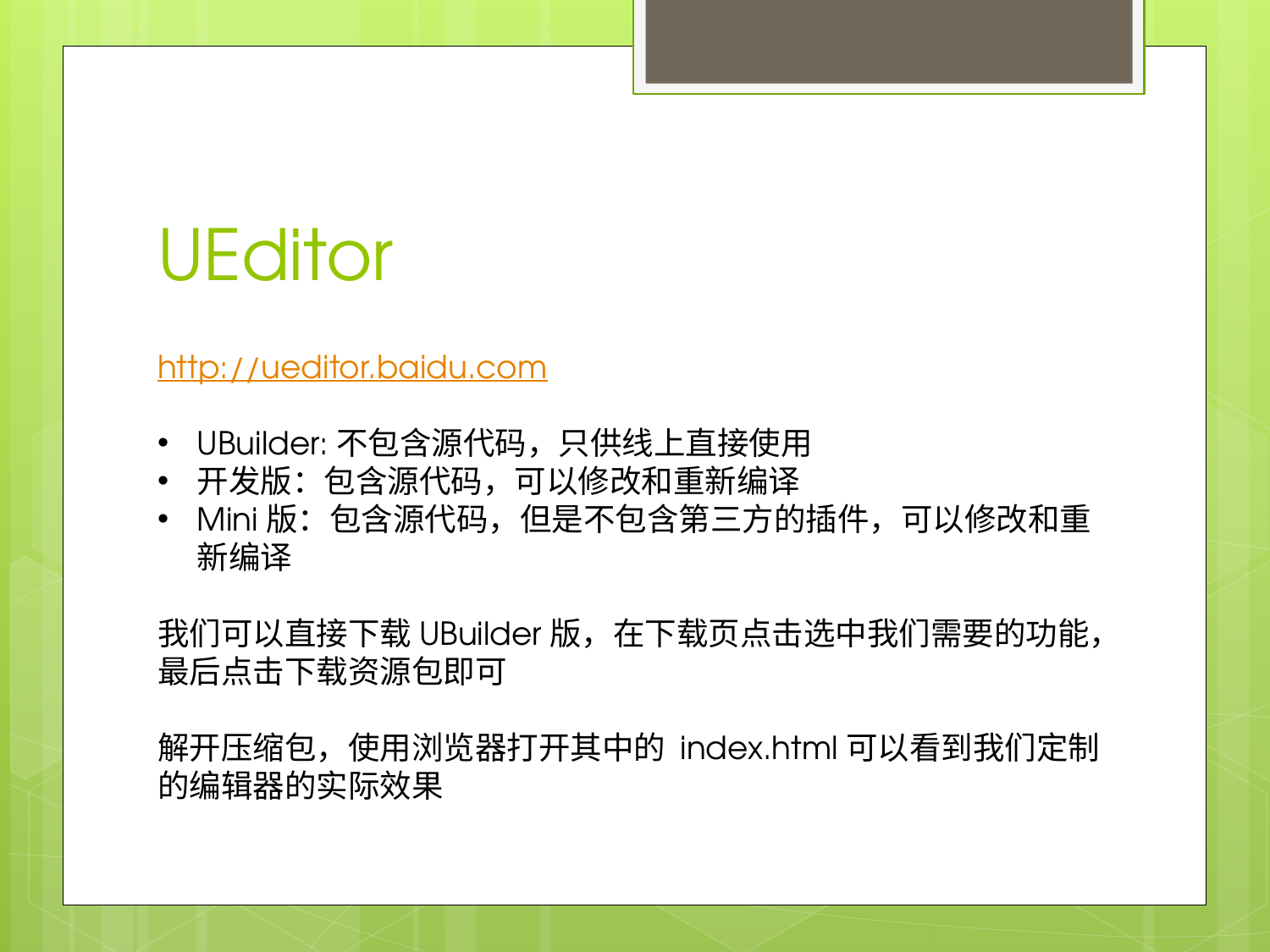

# UEditor
http://ueditor.baidu.com

UBuilder:不包含源代码，只供线上直接使用
开发版：包含源代码，可以修改和重新编译
Mini版：包含源代码，但是不包含第三方的插件，可以修改和重新编译

我们可以直接下载UBuilder版，在下载页点击选中我们需要的功能，最后点击下载资源包即可

解开压缩包，使用浏览器打开其中的 index.html可以看到我们定制的编辑器的实际效果